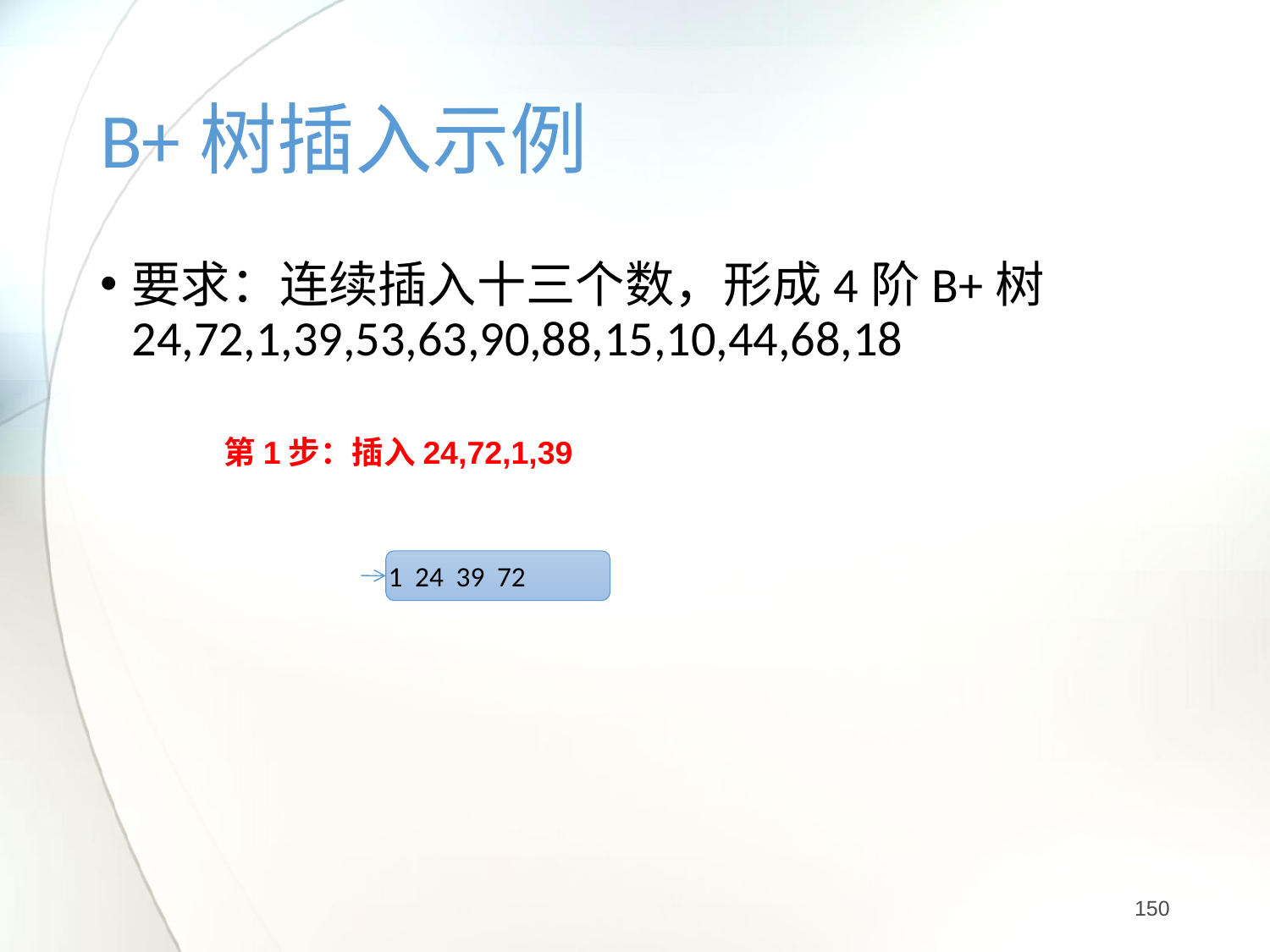

# B+树插入示例
要求：连续插入十三个数，形成4阶B+树24,72,1,39,53,63,90,88,15,10,44,68,18
第1步：插入24,72,1,39
1  24  39  72
150